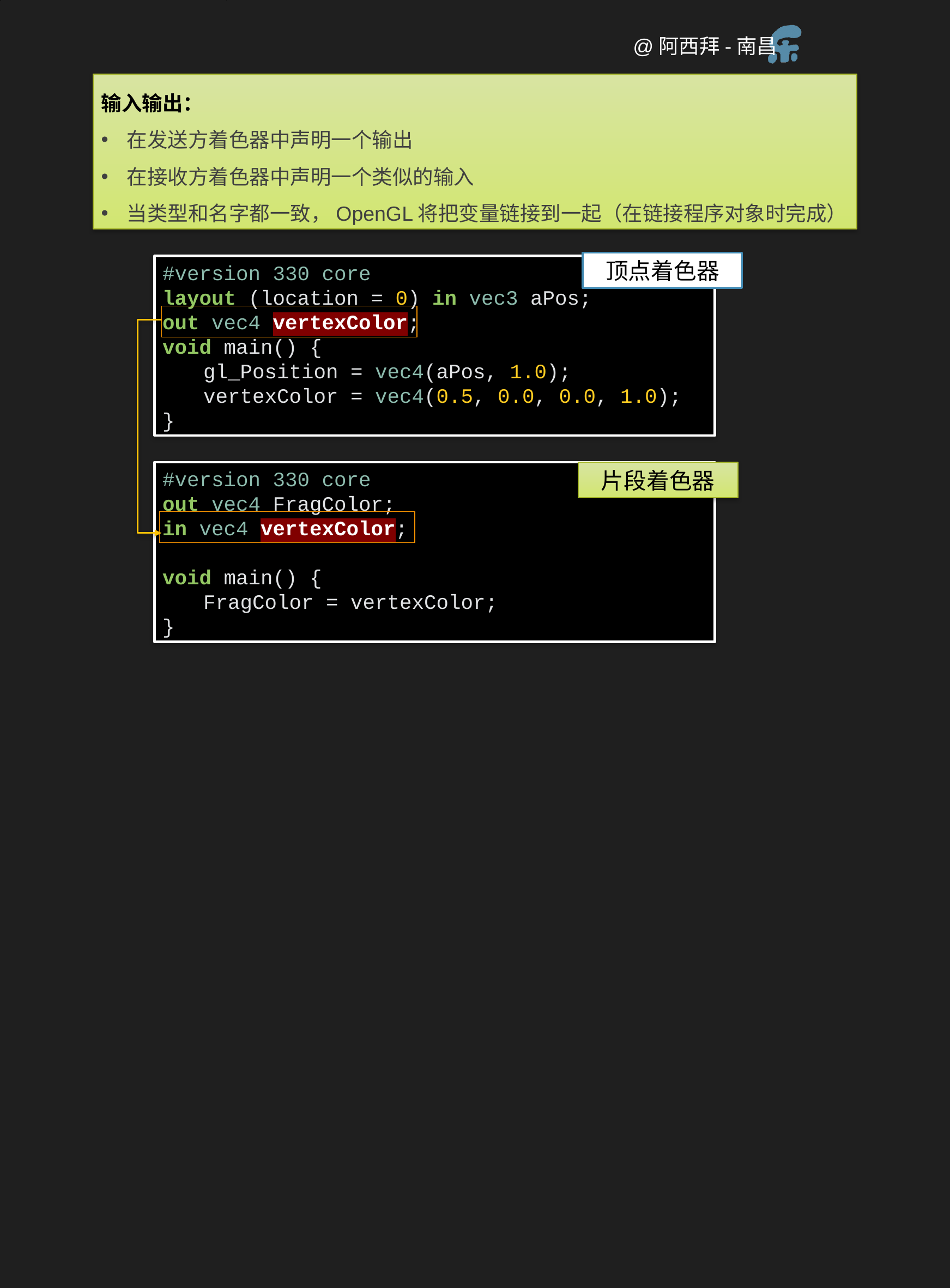

输入输出：
在发送方着色器中声明一个输出
在接收方着色器中声明一个类似的输入
当类型和名字都一致，OpenGL将把变量链接到一起（在链接程序对象时完成）
顶点着色器
#version 330 core
layout (location = 0) in vec3 aPos;
out vec4 vertexColor;
void main() {
gl_Position = vec4(aPos, 1.0);
vertexColor = vec4(0.5, 0.0, 0.0, 1.0);
}

#version 330 core
out vec4 FragColor;
in vec4 vertexColor;

void main() {
FragColor = vertexColor;
}
片段着色器